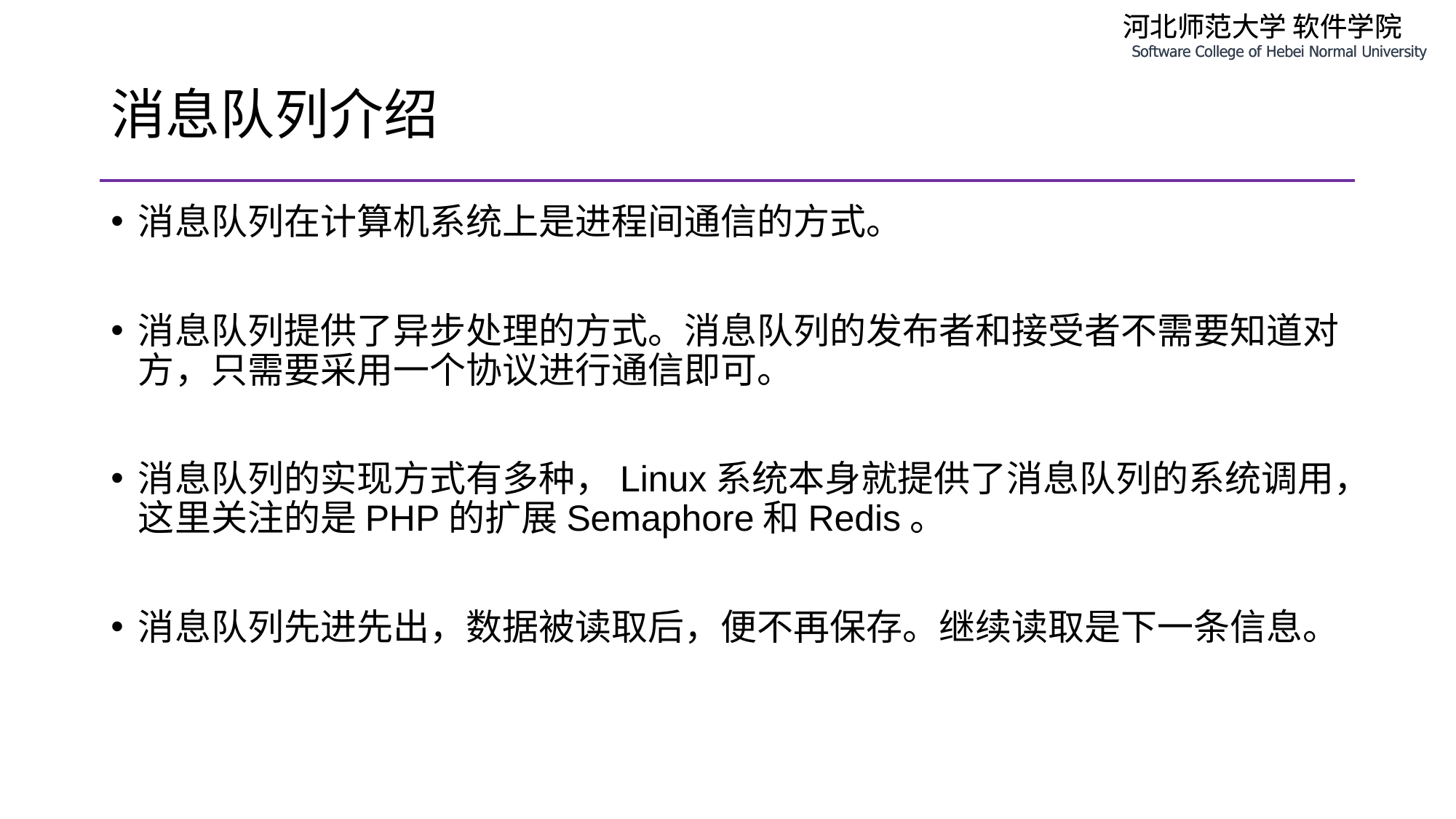

# 消息队列介绍
消息队列在计算机系统上是进程间通信的方式。

消息队列提供了异步处理的方式。消息队列的发布者和接受者不需要知道对方，只需要采用一个协议进行通信即可。

消息队列的实现方式有多种，Linux系统本身就提供了消息队列的系统调用，这里关注的是PHP的扩展Semaphore和Redis。

消息队列先进先出，数据被读取后，便不再保存。继续读取是下一条信息。